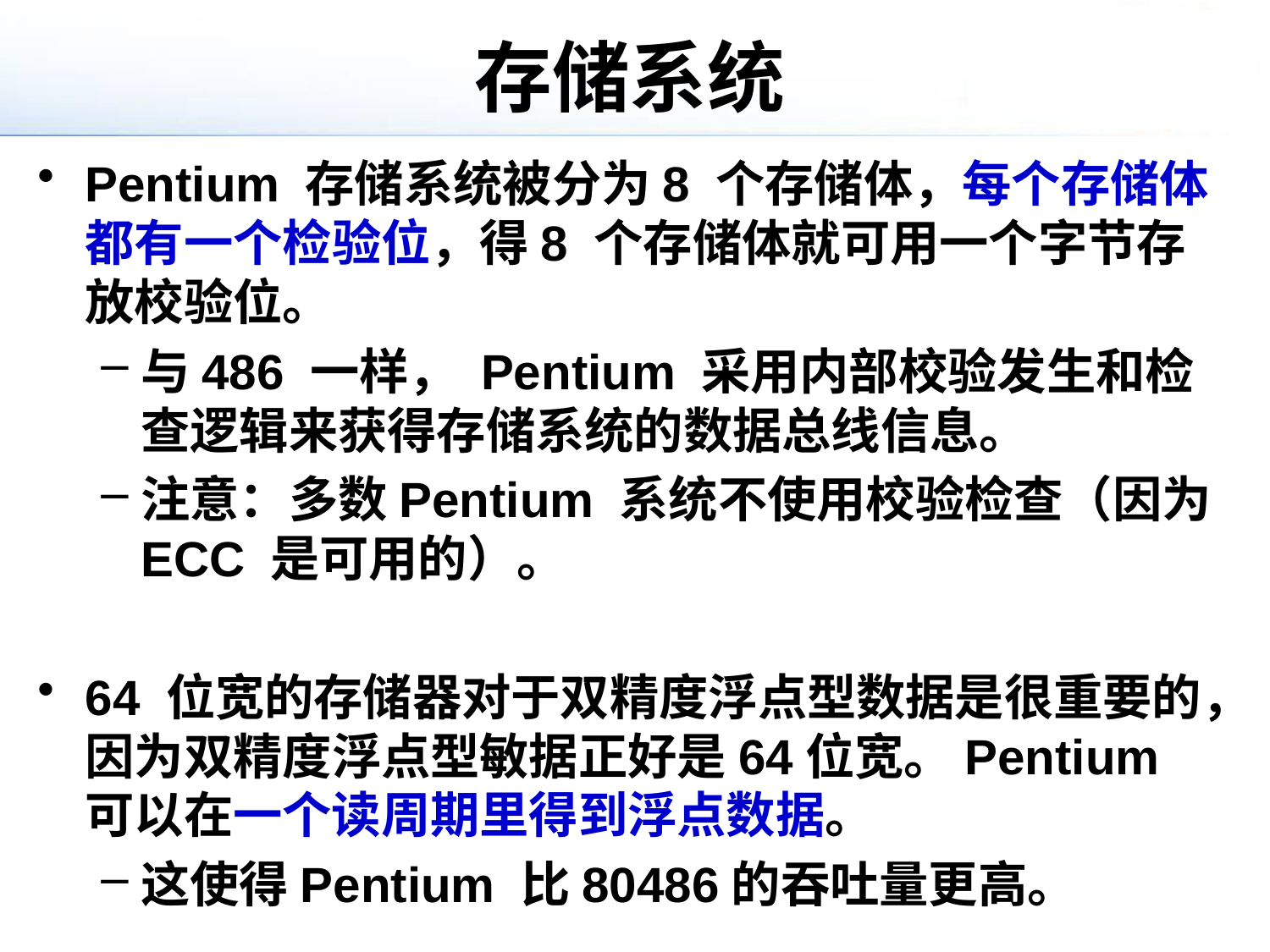

# 存储系统
Pentium 存储系统被分为8 个存储体，每个存储体都有一个检验位，得8 个存储体就可用一个字节存放校验位。
与486 一样， Pentium 采用内部校验发生和检查逻辑来获得存储系统的数据总线信息。
注意：多数Pentium 系统不使用校验检查（因为ECC 是可用的）。

64 位宽的存储器对于双精度浮点型数据是很重要的，因为双精度浮点型敏据正好是64位宽。Pentium 可以在一个读周期里得到浮点数据。
这使得Pentium 比80486的吞吐量更高。